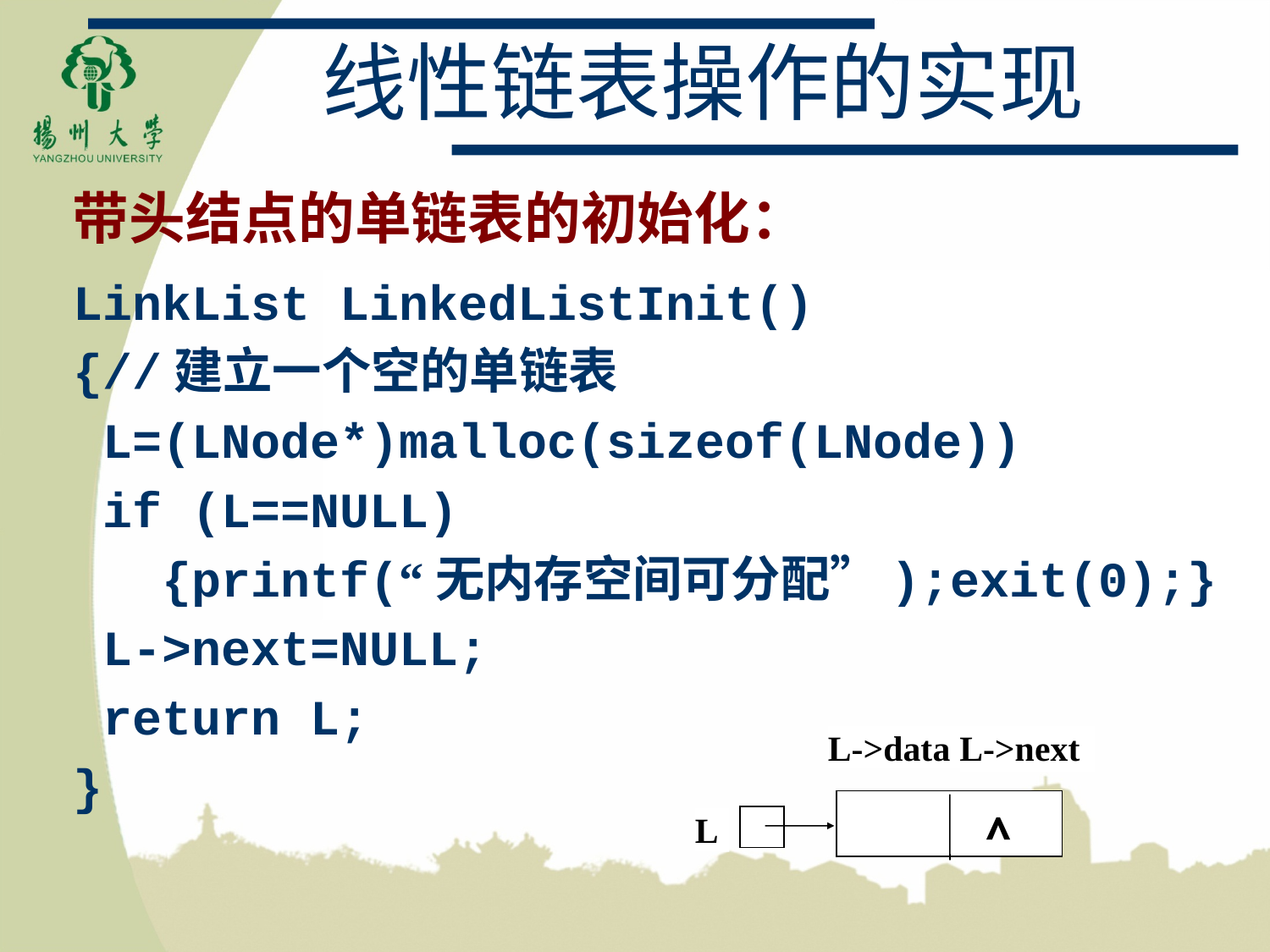

# 线性链表操作的实现
带头结点的单链表的初始化：
LinkList LinkedListInit()
{//建立一个空的单链表
 L=(LNode*)malloc(sizeof(LNode))
 if (L==NULL)
   {printf(“无内存空间可分配”);exit(0);}
 L->next=NULL;
 return L;
}

L->data
L->next

L

∧